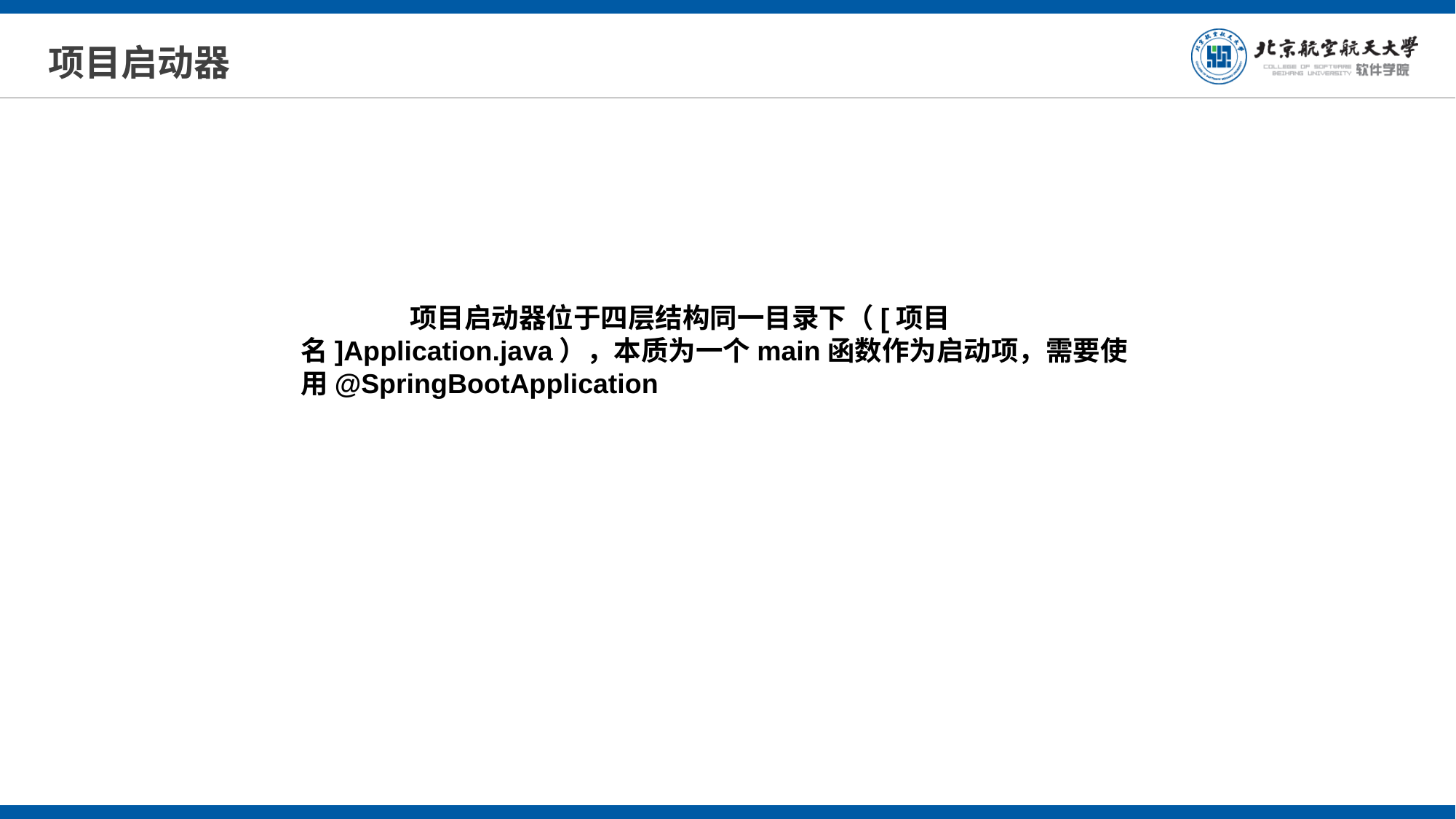

# 项目启动器
	项目启动器位于四层结构同一目录下（[项目名]Application.java），本质为一个main函数作为启动项，需要使用@SpringBootApplication
12